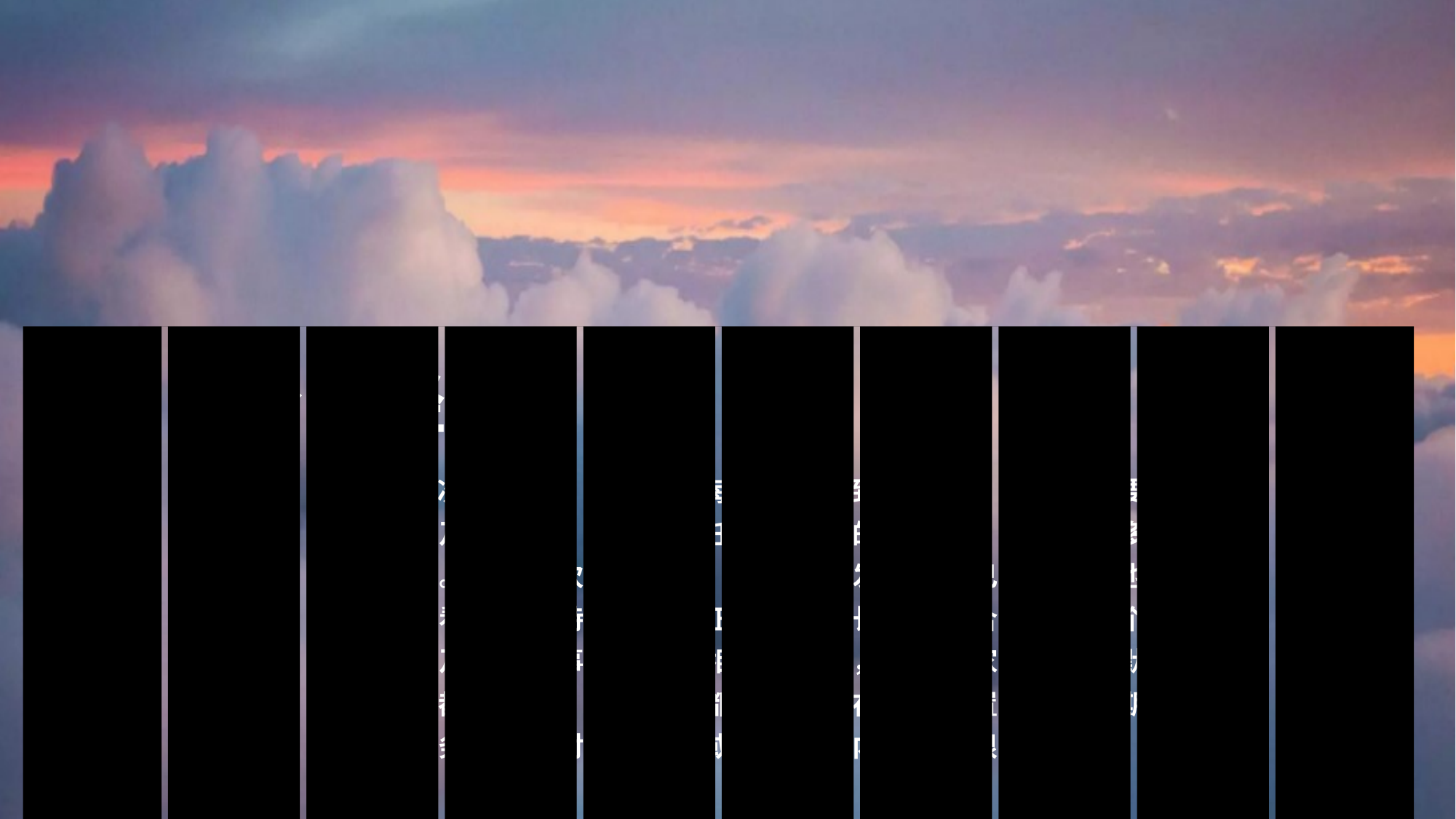

__________
# 分享经验
      这次项目中，我们团队每个人都学到了很多，其中最重要的一点就是，及时沟通，合理分配任务，不会的多探索，多分享，多彼此分享经验。通过这次测试合作，我们互相发现了自己的缺点，也并从彼此身上看到了独特的长处，正所谓，取长补短，合理根据每个同学的特点以及擅长的事物，分配相应的任务，使得大家合作更加默契。每个组员都很努力，同时大家都很出色的在组长设置的截止日期之前完成了任务，并且对于要修改或者完善的内容，都很积极。